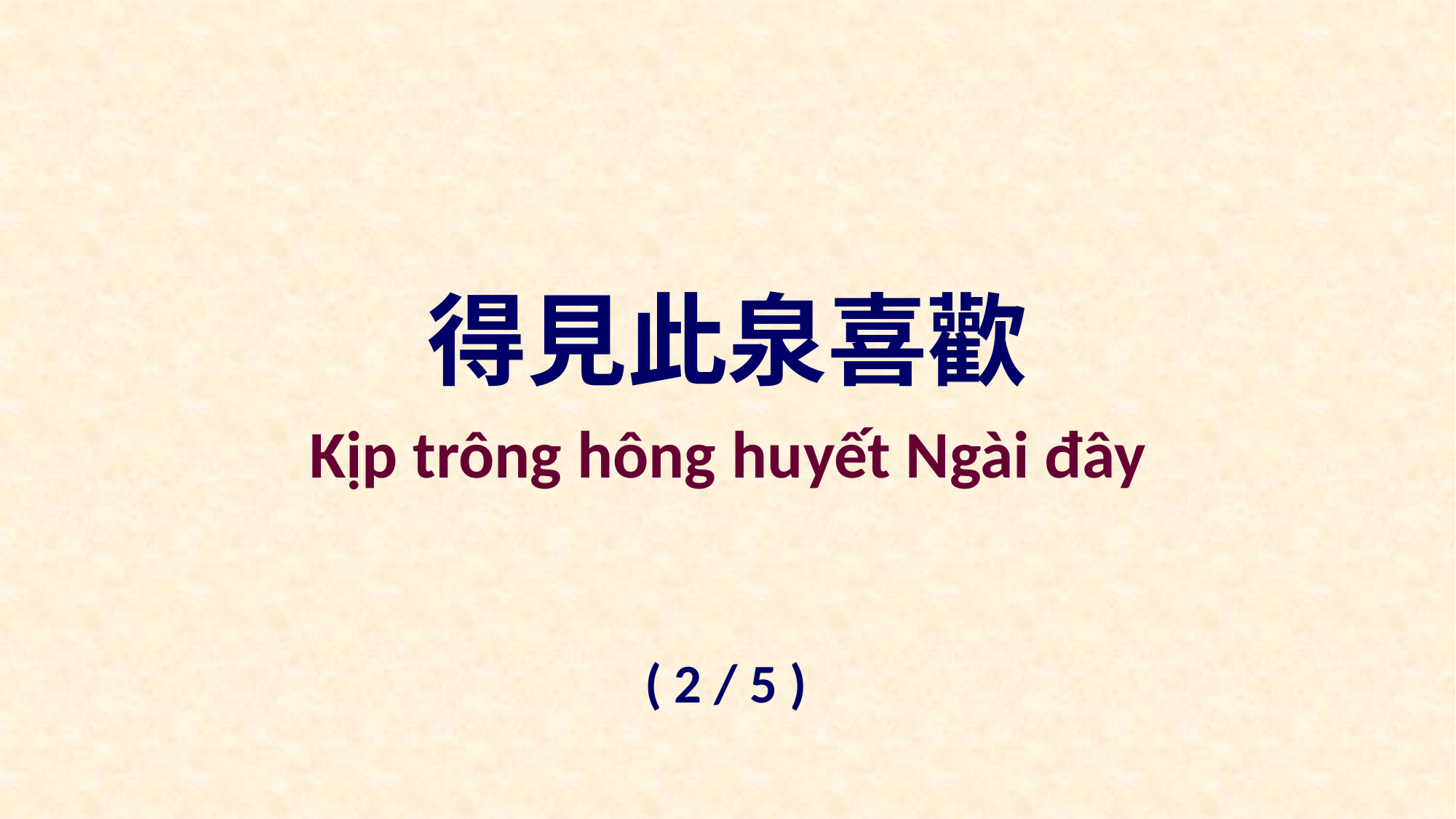

得見此泉喜歡
Kịp trông hông huyết Ngài đây
( 2 / 5 )